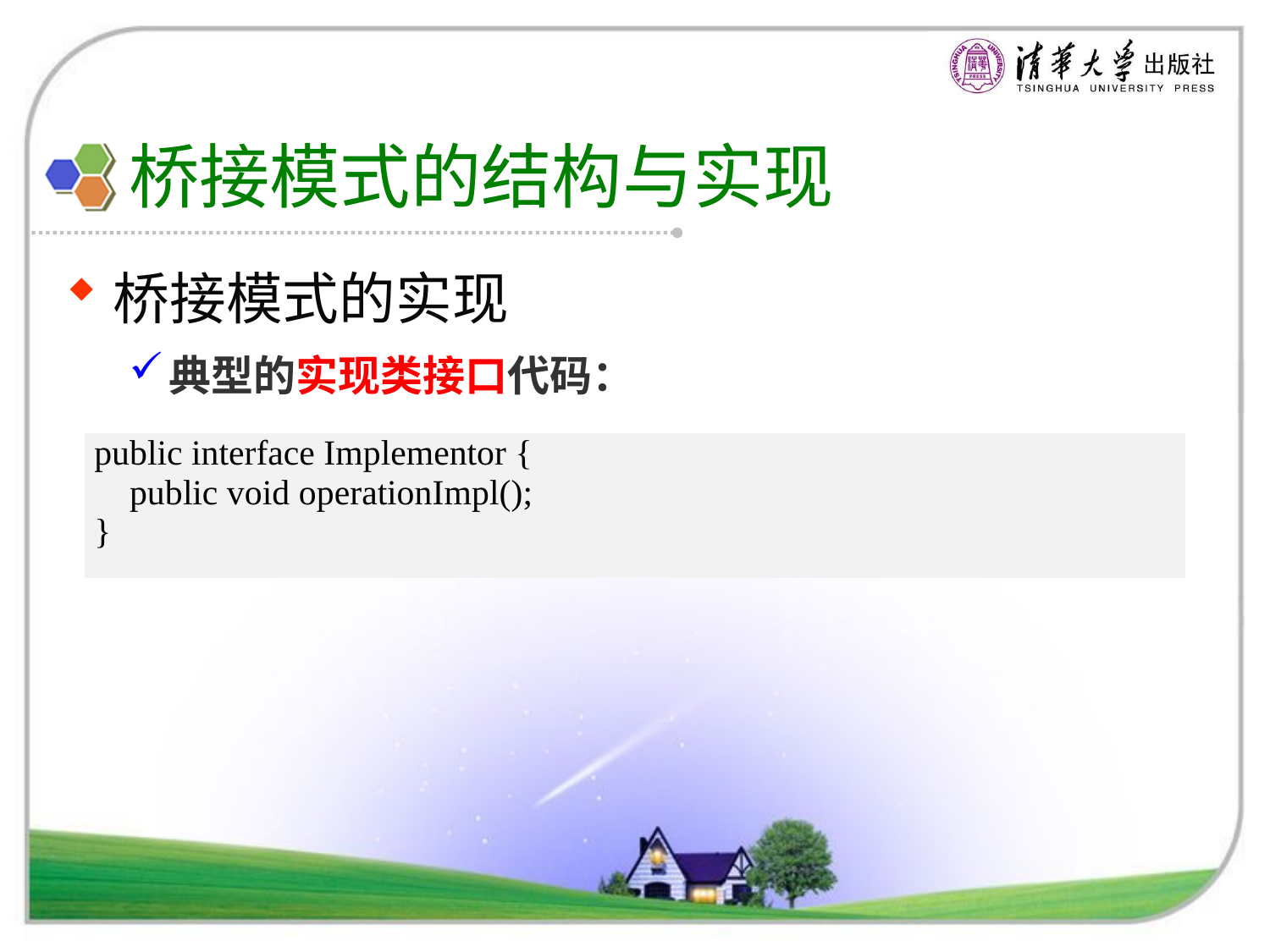

# 桥接模式的结构与实现
桥接模式的实现
典型的实现类接口代码：
| public interface Implementor { public void operationImpl(); } |
| --- |